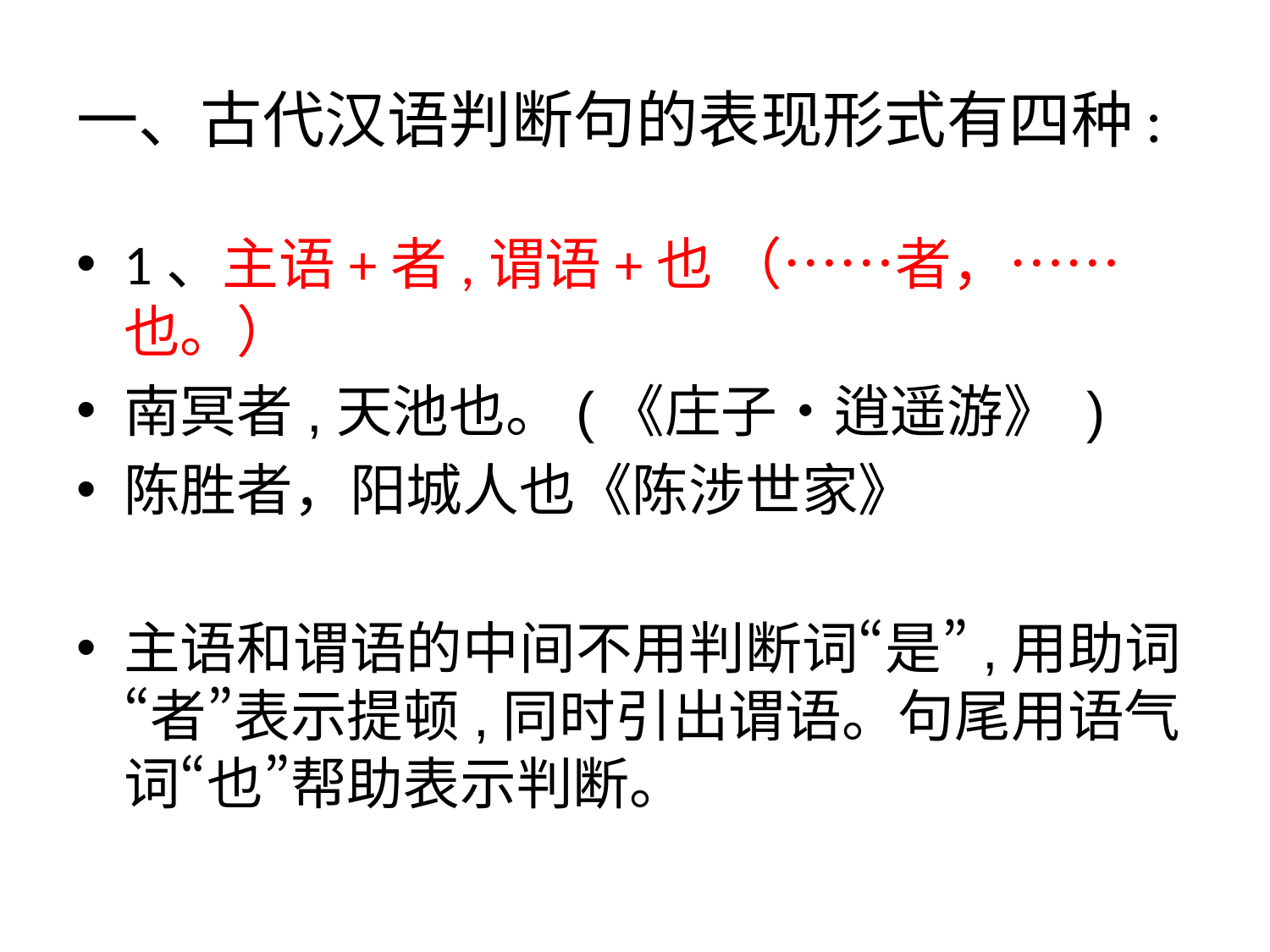

# 一、古代汉语判断句的表现形式有四种:
1、主语+者,谓语+也 （……者，……也。）
南冥者,天池也。(《庄子・逍遥游》 )
陈胜者，阳城人也《陈涉世家》

主语和谓语的中间不用判断词“是”,用助词“者”表示提顿,同时引出谓语。句尾用语气词“也”帮助表示判断。